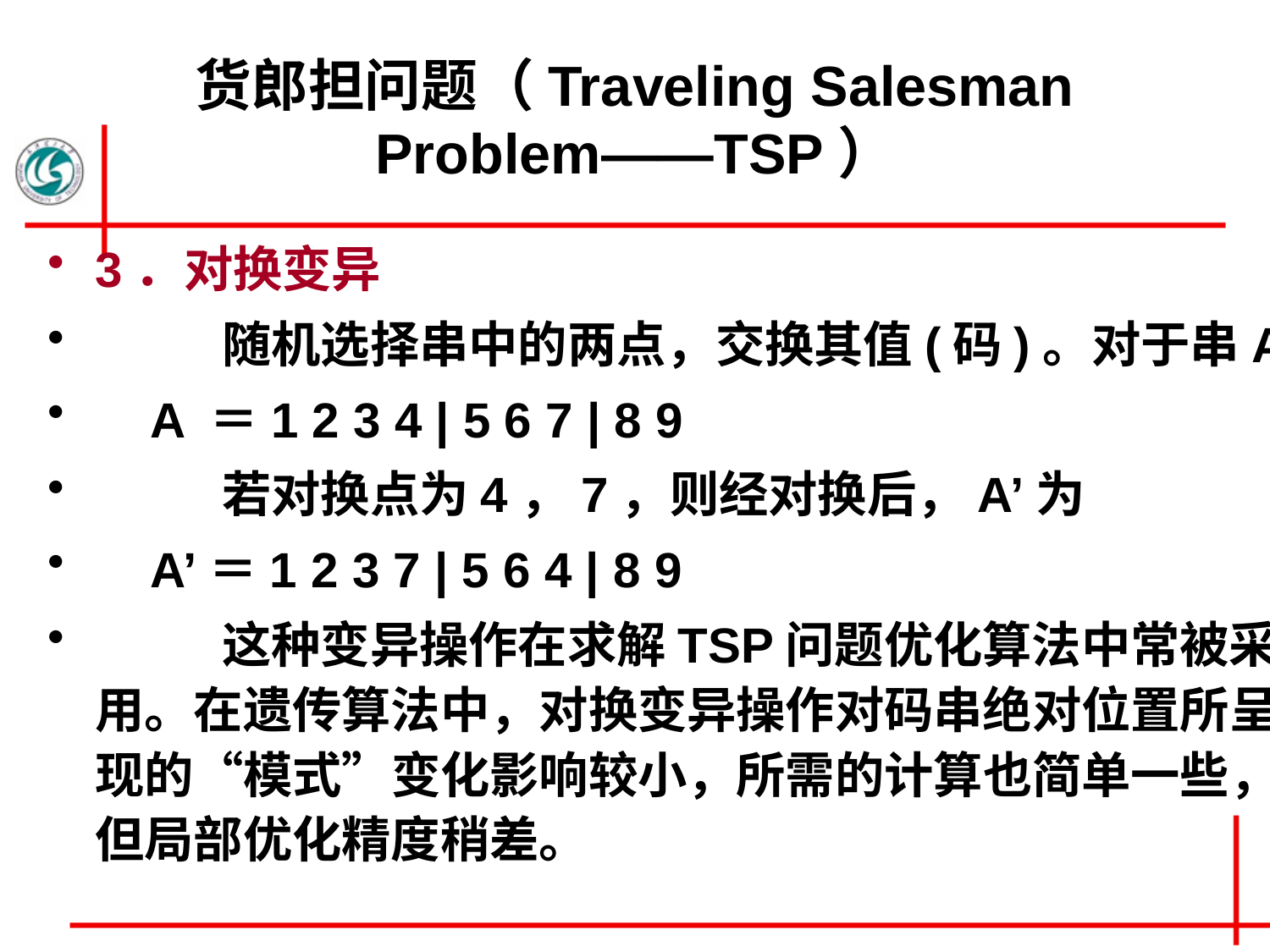

# 货郎担问题（Traveling Salesman Problem——TSP）
3．对换变异
	随机选择串中的两点，交换其值(码)。对于串A
    A ＝1 2 3 4 | 5 6 7 | 8 9
	若对换点为4，7，则经对换后，A’为
    A’＝1 2 3 7 | 5 6 4 | 8 9
	这种变异操作在求解TSP问题优化算法中常被采用。在遗传算法中，对换变异操作对码串绝对位置所呈现的“模式”变化影响较小，所需的计算也简单一些，但局部优化精度稍差。